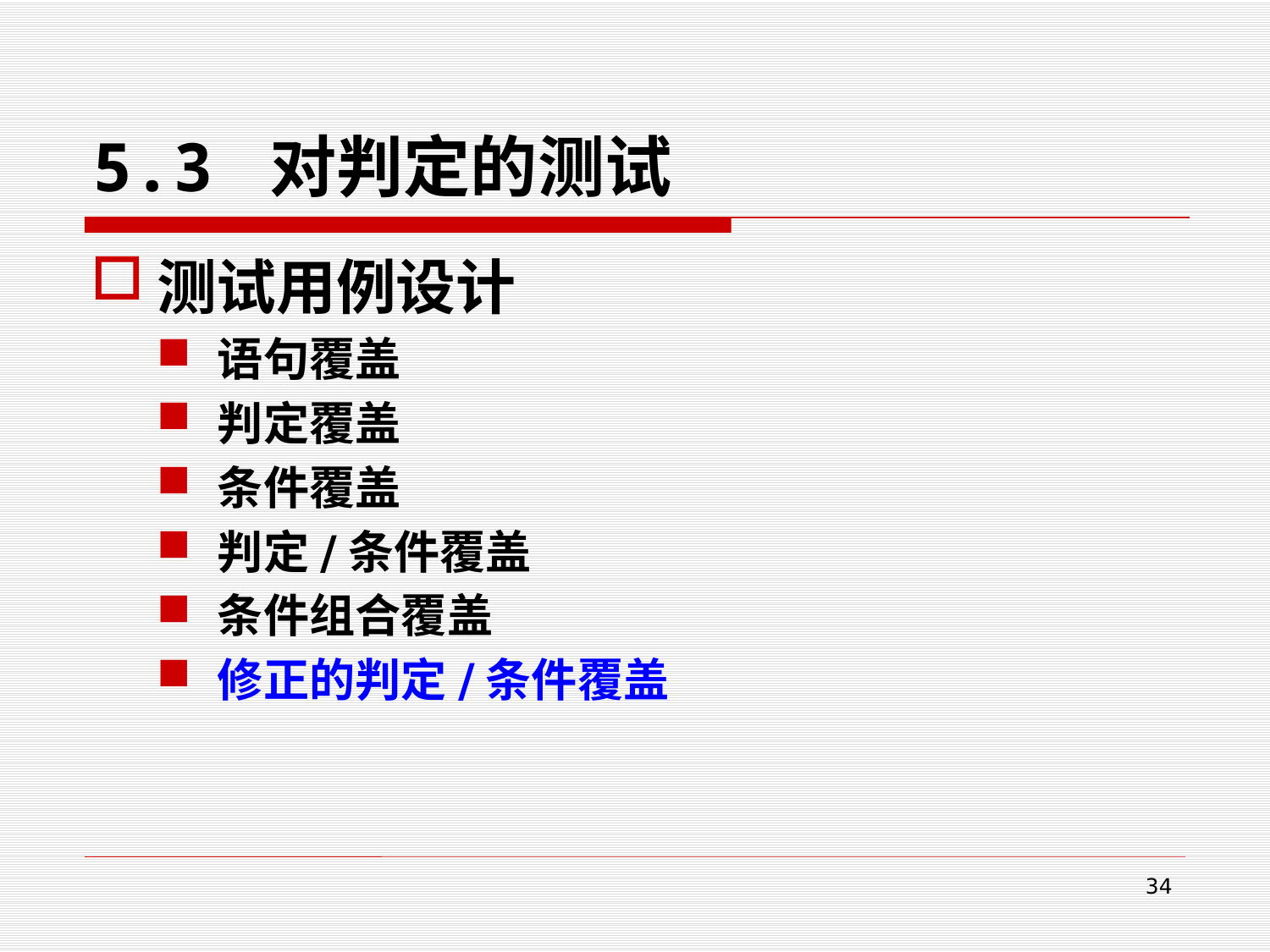

# 5.3 对判定的测试
测试用例设计
语句覆盖
判定覆盖
条件覆盖
判定/条件覆盖
条件组合覆盖
修正的判定/条件覆盖
34